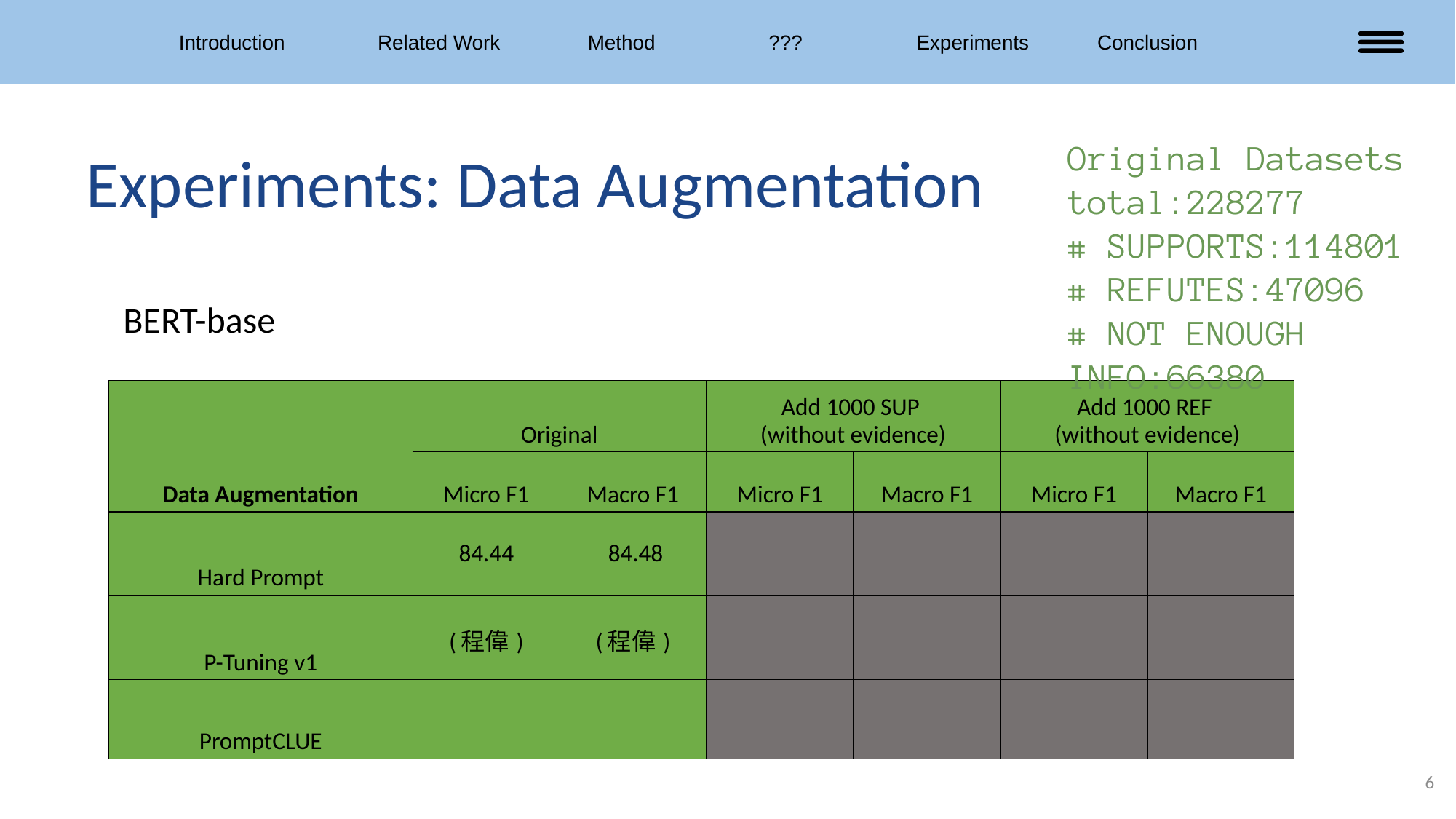

HOME
ABOUT
ANALYSIS
GOALS
PLAN
BUDGET
KPI

Introduction
Introduction
Related Work
Rethinking the Sentence Embeddings
Method
???
Prompt Based Sentence Embeddings
Experiments
Experiments
Conclusion
Conclusion

# Experiments: Data Augmentation
Original Datasets
total:228277
# SUPPORTS:114801
# REFUTES:47096
# NOT ENOUGH INFO:66380
BERT-base
| Data Augmentation | Original |  | Add 1000 SUP (without evidence) |  | Add 1000 REF (without evidence) |  |
| --- | --- | --- | --- | --- | --- | --- |
|  | Micro F1 | Macro F1 | Micro F1 | Macro F1 | Micro F1 | Macro F1 |
| Hard Prompt | 84.44 | 84.48 |  |  |  |  |
| P-Tuning v1 | (程偉) | (程偉) |  |  |  |  |
| PromptCLUE |  |  |  |  |  |  |
6